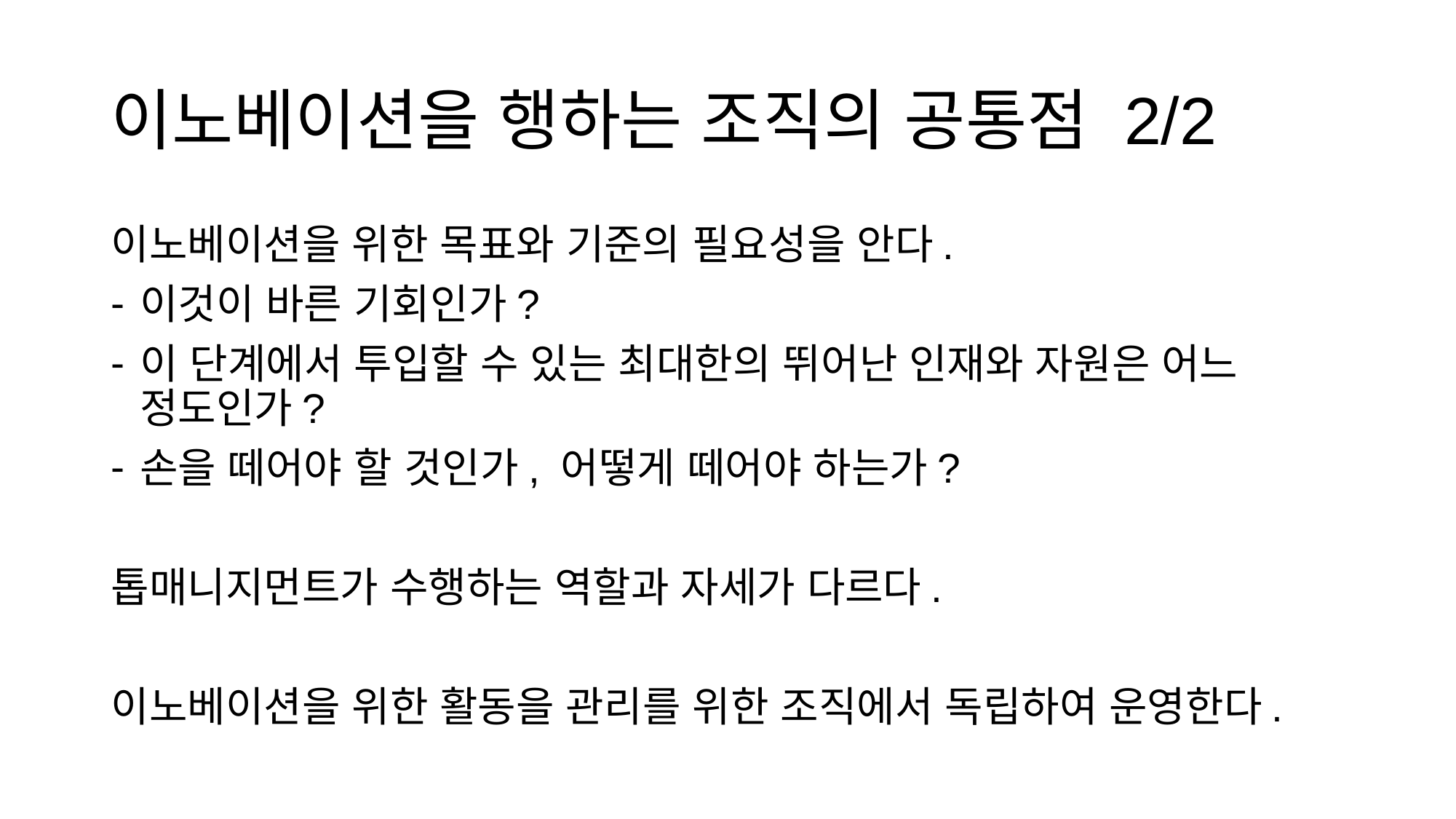

# 이노베이션을 행하는 조직의 공통점 2/2
이노베이션을 위한 목표와 기준의 필요성을 안다.
이것이 바른 기회인가?
이 단계에서 투입할 수 있는 최대한의 뛰어난 인재와 자원은 어느 정도인가?
손을 떼어야 할 것인가, 어떻게 떼어야 하는가?

톱매니지먼트가 수행하는 역할과 자세가 다르다.

이노베이션을 위한 활동을 관리를 위한 조직에서 독립하여 운영한다.